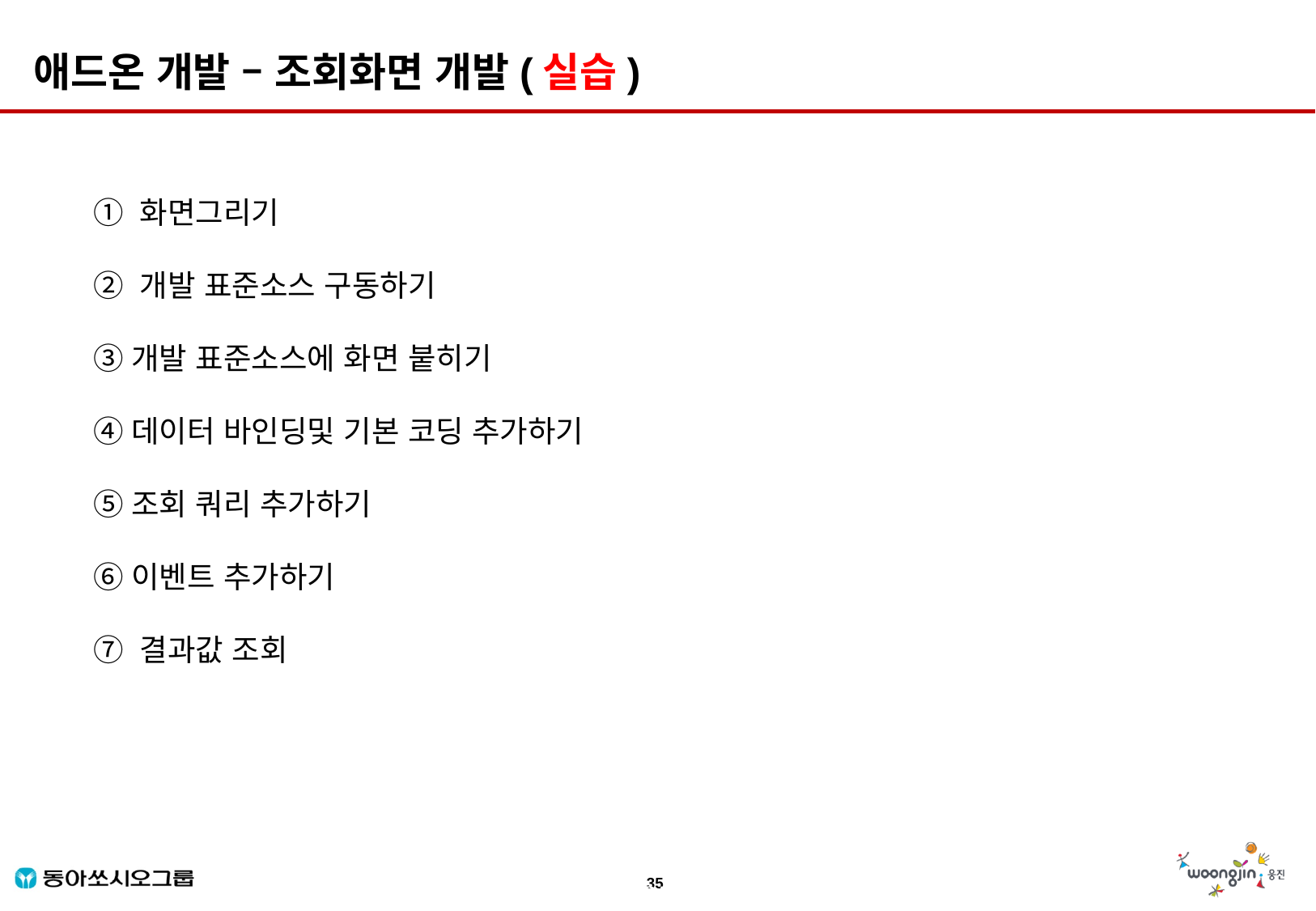

애드온 개발 – 조회화면 개발(실습)
① 화면그리기

② 개발 표준소스 구동하기

③개발 표준소스에 화면 붙히기

④데이터 바인딩및 기본 코딩 추가하기

⑤조회 쿼리 추가하기

⑥이벤트 추가하기

⑦ 결과값 조회